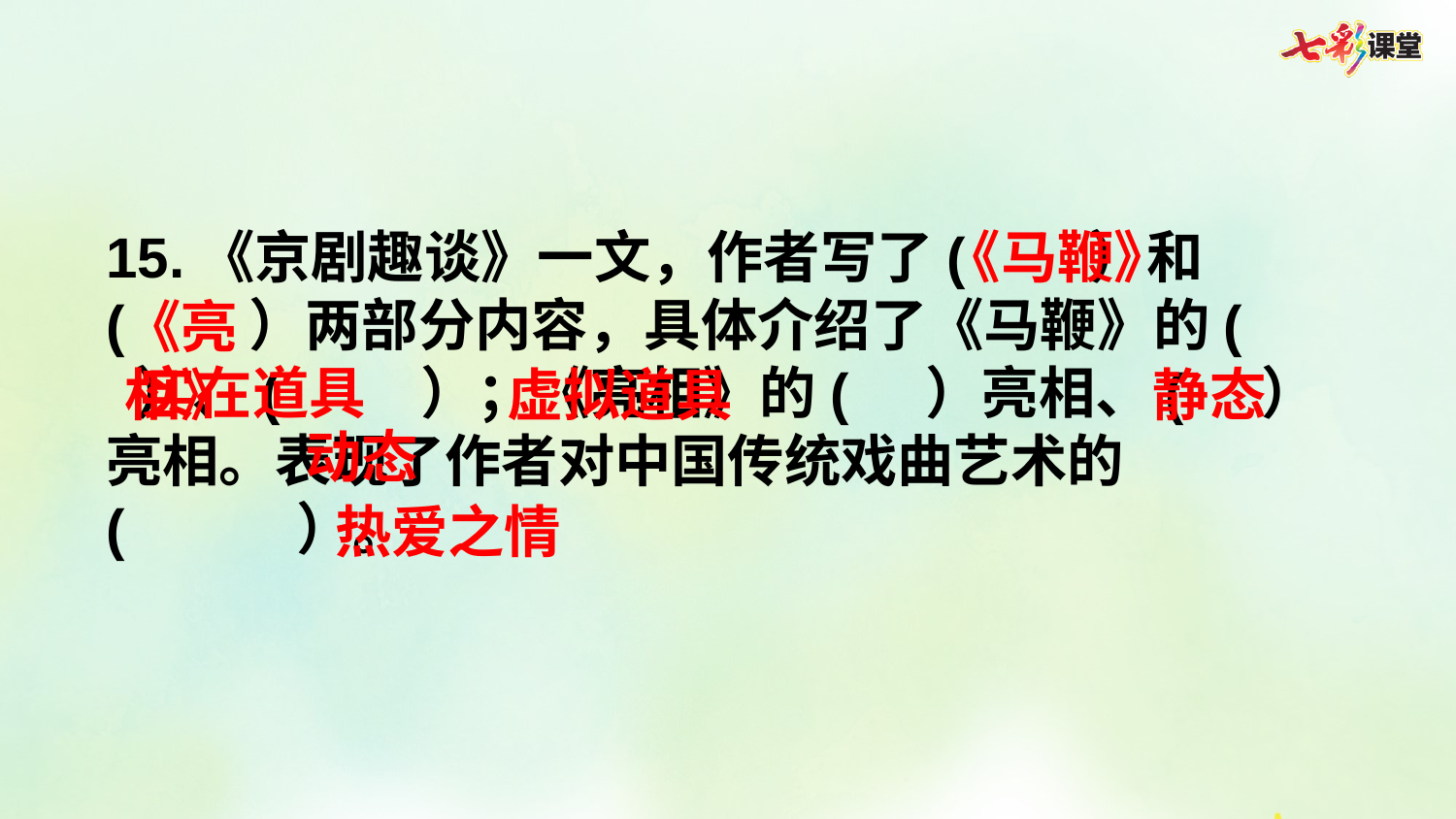

15.《京剧趣谈》一文，作者写了(       ）和(       ）两部分内容，具体介绍了《马鞭》的(        ）、(        ）；《亮相》的(    ）亮相、(    ）亮相。表现了作者对中国传统戏曲艺术的(          ）。
《马鞭》
《亮相》
实在道具
虚拟道具
静态
动态
热爱之情